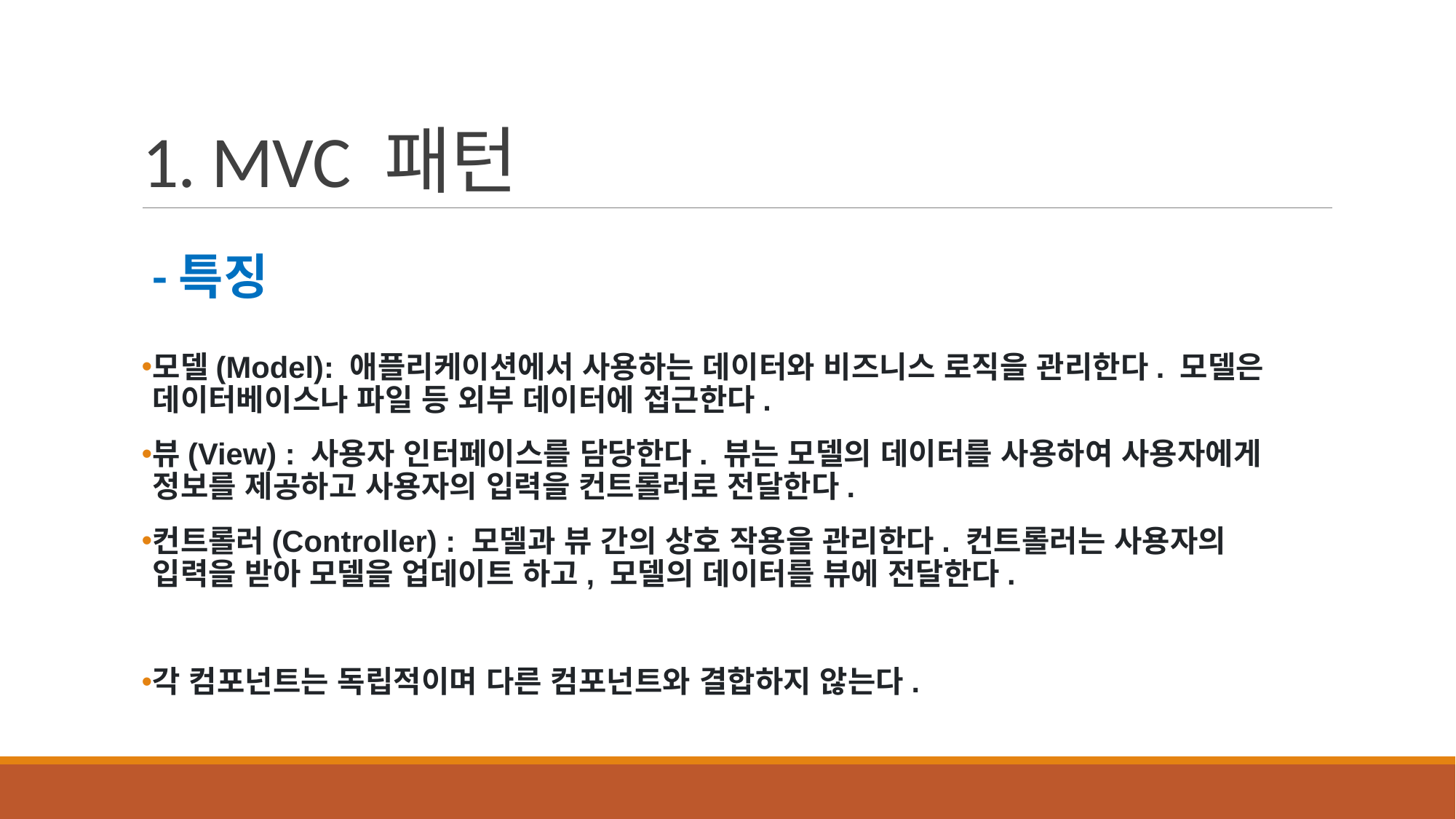

# 1. MVC 패턴
-특징
모델(Model): 애플리케이션에서 사용하는 데이터와 비즈니스 로직을 관리한다. 모델은 데이터베이스나 파일 등 외부 데이터에 접근한다.
뷰(View) : 사용자 인터페이스를 담당한다. 뷰는 모델의 데이터를 사용하여 사용자에게 정보를 제공하고 사용자의 입력을 컨트롤러로 전달한다.
컨트롤러(Controller) : 모델과 뷰 간의 상호 작용을 관리한다. 컨트롤러는 사용자의 입력을 받아 모델을 업데이트 하고, 모델의 데이터를 뷰에 전달한다.

각 컴포넌트는 독립적이며 다른 컴포넌트와 결합하지 않는다.